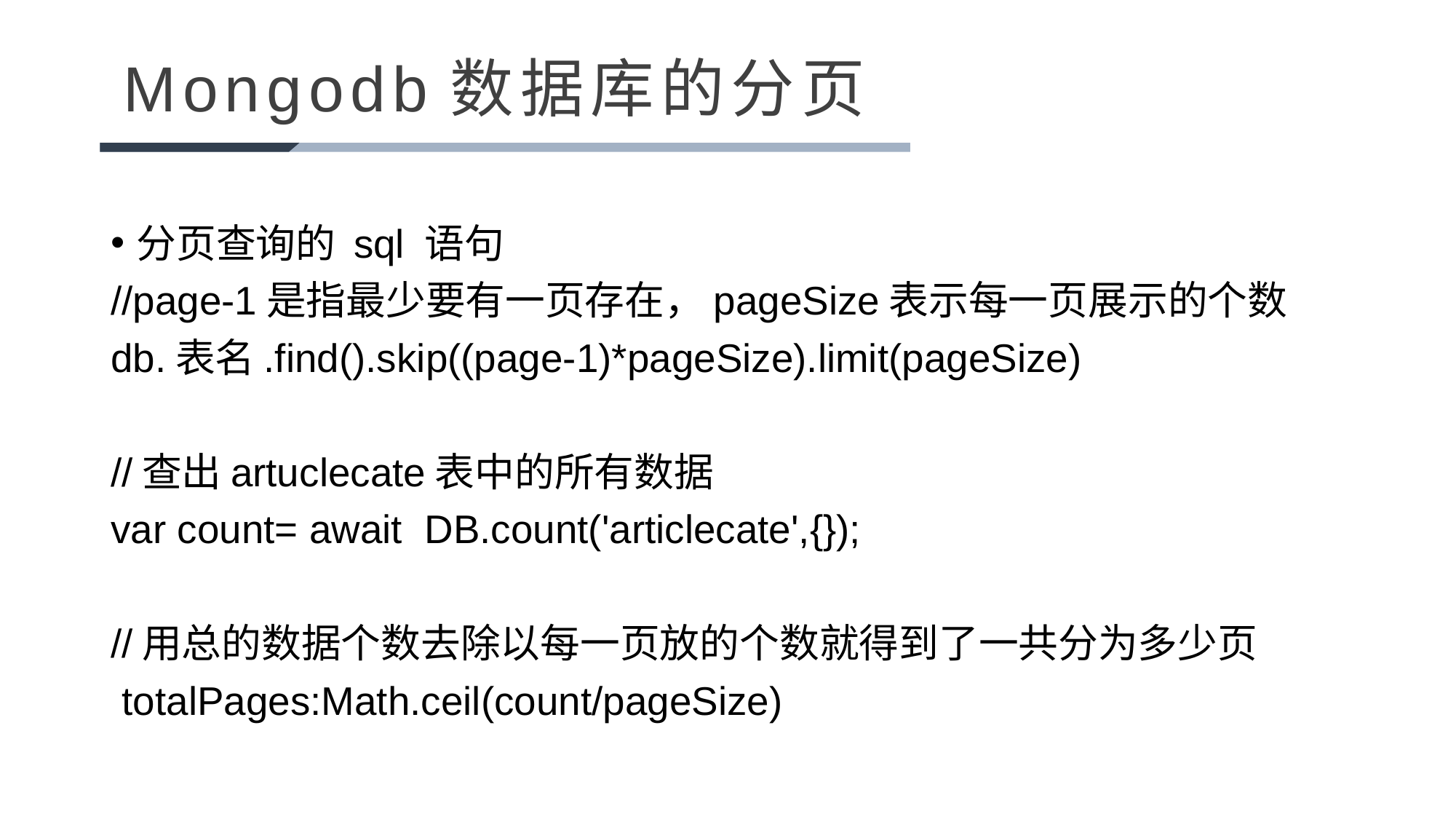

Mongodb数据库的分页

分页查询的 sql 语句
//page-1是指最少要有一页存在，pageSize表示每一页展示的个数
db.表名.find().skip((page-1)*pageSize).limit(pageSize)

//查出artuclecate表中的所有数据
var count= await  DB.count('articlecate',{});

//用总的数据个数去除以每一页放的个数就得到了一共分为多少页
 totalPages:Math.ceil(count/pageSize)